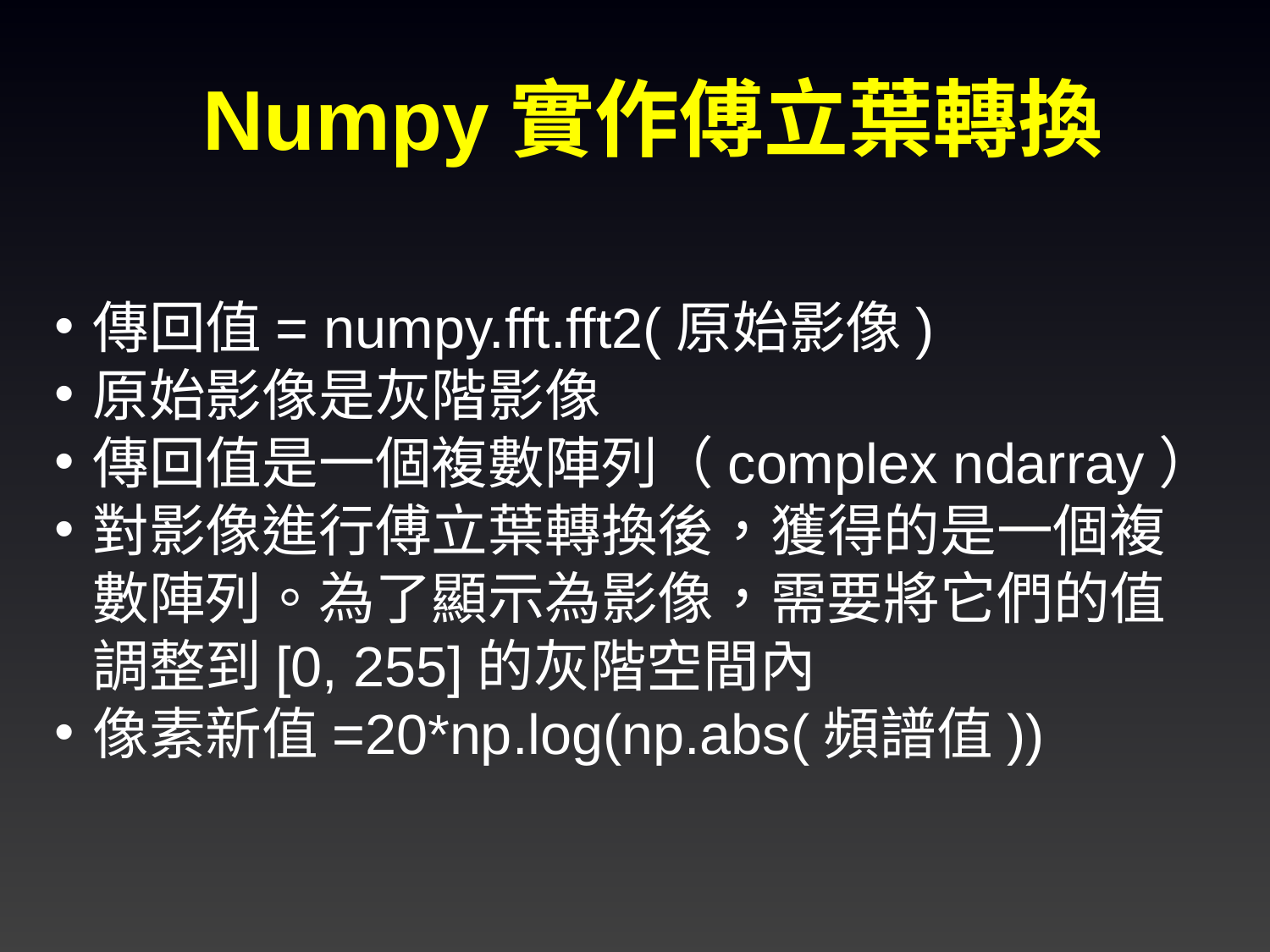

Numpy實作傅立葉轉換
傳回值= numpy.fft.fft2(原始影像)
原始影像是灰階影像
傳回值是一個複數陣列（complex ndarray）
對影像進行傅立葉轉換後，獲得的是一個複數陣列。為了顯示為影像，需要將它們的值調整到[0, 255]的灰階空間內
像素新值=20*np.log(np.abs(頻譜值))